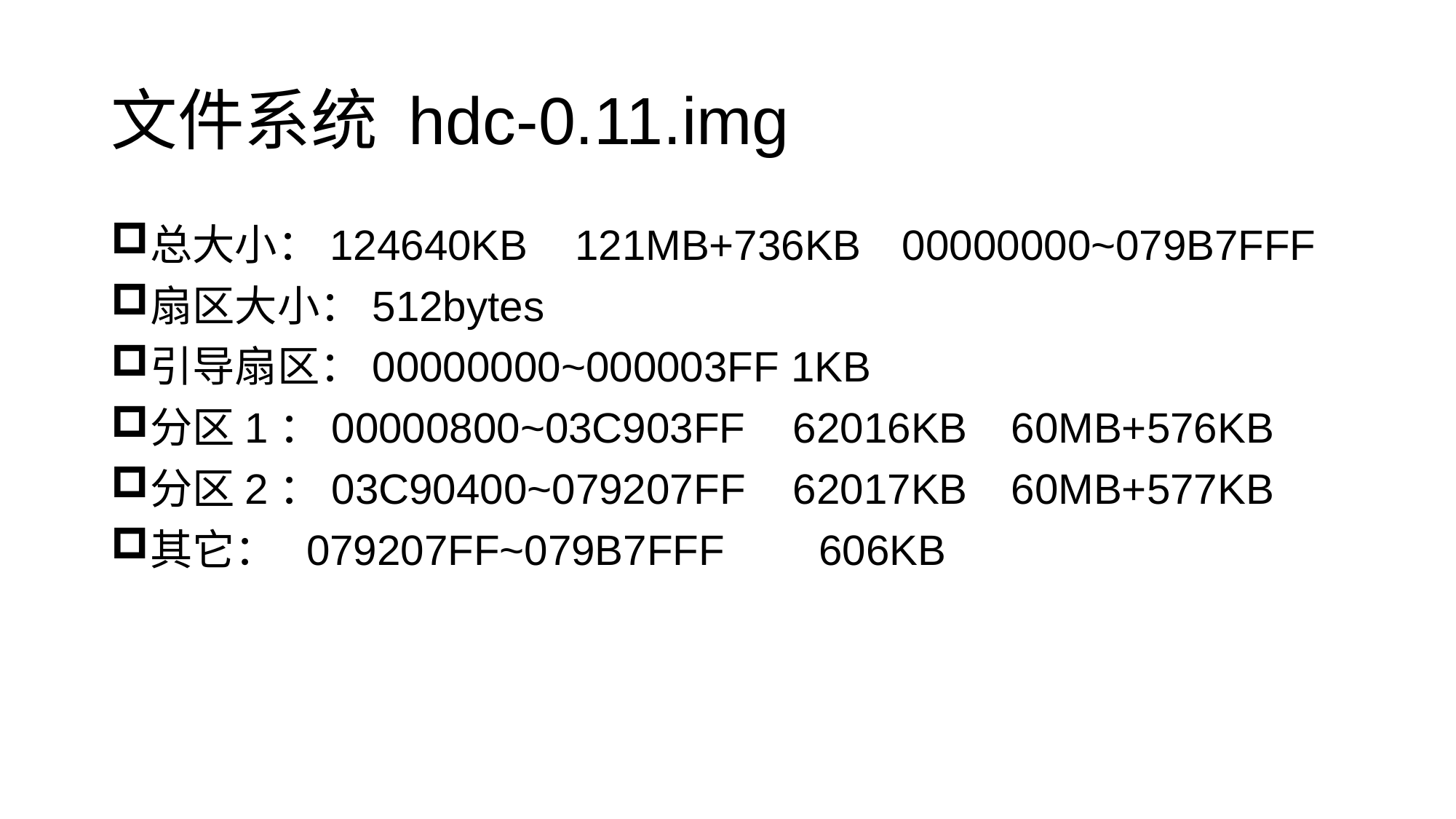

# 文件系统 hdc-0.11.img
总大小：124640KB    121MB+736KB	00000000~079B7FFF
扇区大小：512bytes
引导扇区：00000000~000003FF 1KB
分区1：00000800~03C903FF	62016KB	60MB+576KB
分区2：03C90400~079207FF	62017KB	60MB+577KB
其它：  079207FF~079B7FFF        606KB